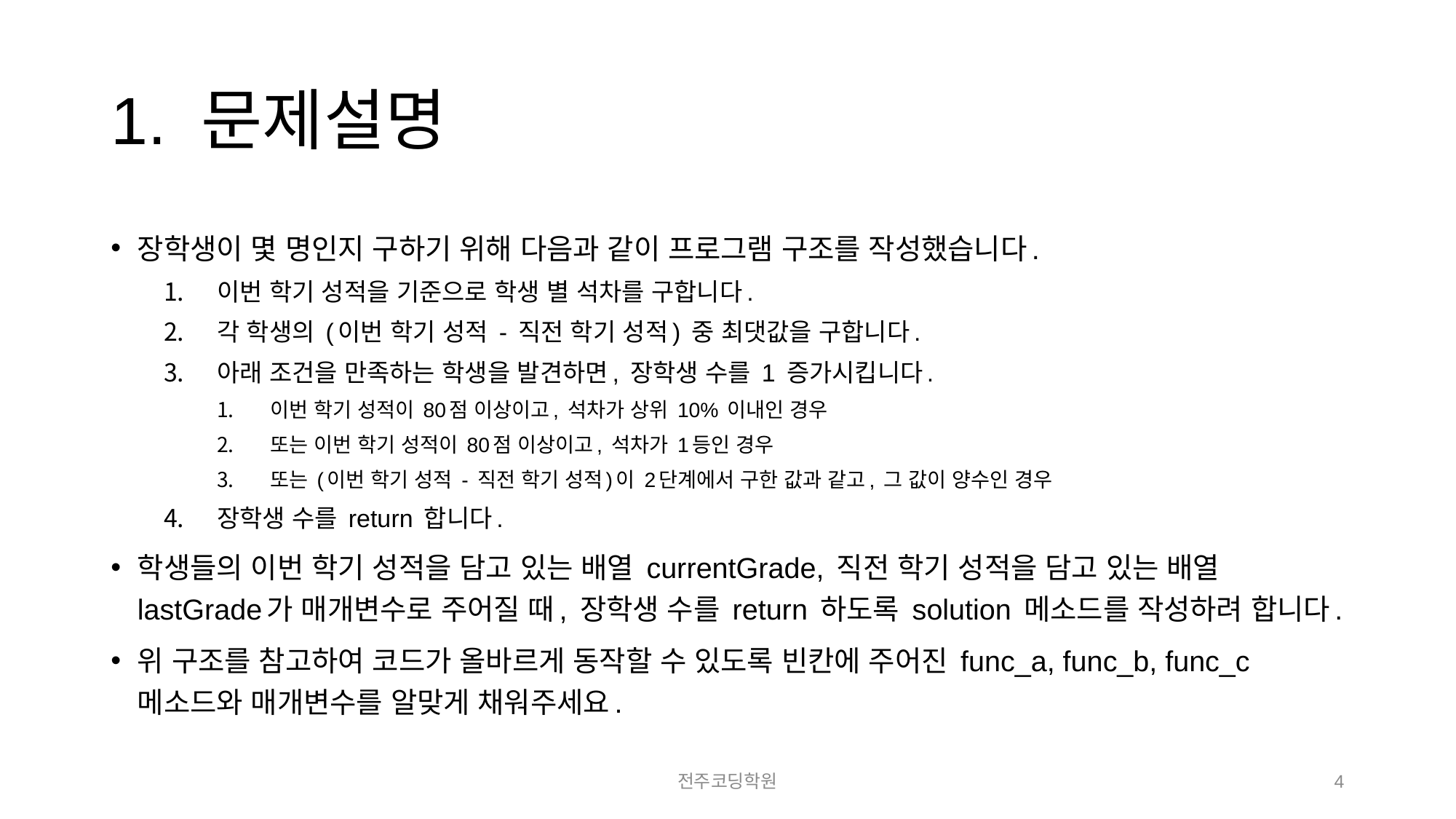

# 1. 문제설명
장학생이 몇 명인지 구하기 위해 다음과 같이 프로그램 구조를 작성했습니다.
이번 학기 성적을 기준으로 학생 별 석차를 구합니다.
각 학생의 (이번 학기 성적 - 직전 학기 성적) 중 최댓값을 구합니다.
아래 조건을 만족하는 학생을 발견하면, 장학생 수를 1 증가시킵니다.
이번 학기 성적이 80점 이상이고, 석차가 상위 10% 이내인 경우
또는 이번 학기 성적이 80점 이상이고, 석차가 1등인 경우
또는 (이번 학기 성적 - 직전 학기 성적)이 2단계에서 구한 값과 같고, 그 값이 양수인 경우
장학생 수를 return 합니다.
학생들의 이번 학기 성적을 담고 있는 배열 currentGrade, 직전 학기 성적을 담고 있는 배열 lastGrade가 매개변수로 주어질 때, 장학생 수를 return 하도록 solution 메소드를 작성하려 합니다.
위 구조를 참고하여 코드가 올바르게 동작할 수 있도록 빈칸에 주어진 func_a, func_b, func_c 메소드와 매개변수를 알맞게 채워주세요.
전주코딩학원
4